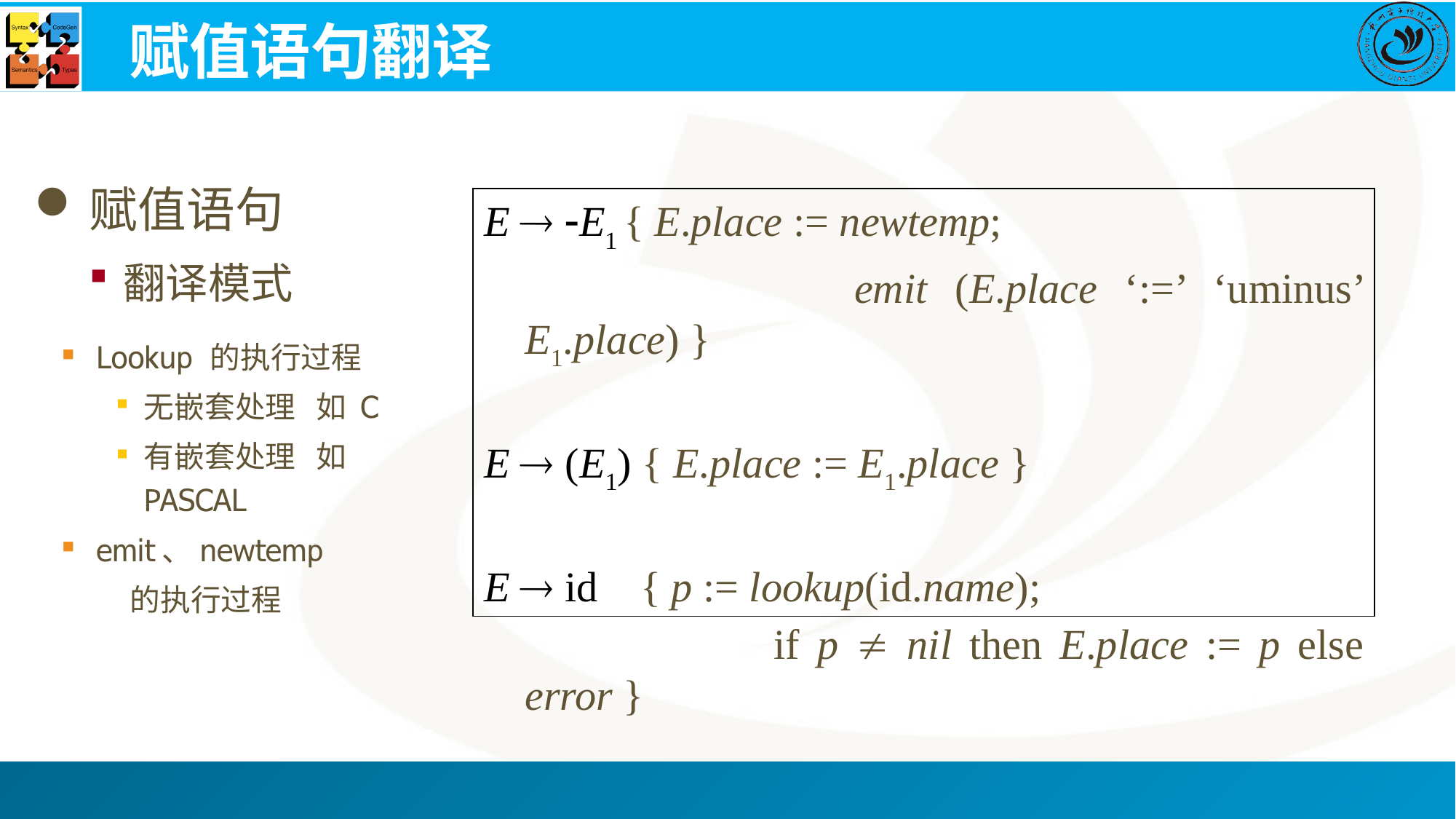

# 赋值语句翻译
赋值语句
翻译模式
E → −E1 { E.place := newtemp;
		        emit (E.place ‘:=’ ‘uminus’ E1.place) }

E → (E1) { E.place := E1.place }

E → id    { p := lookup(id.name);
		        if p ≠ nil then E.place := p else error }
Lookup 的执行过程
无嵌套处理   如 C
有嵌套处理   如 PASCAL
emit、newtemp
         的执行过程
44